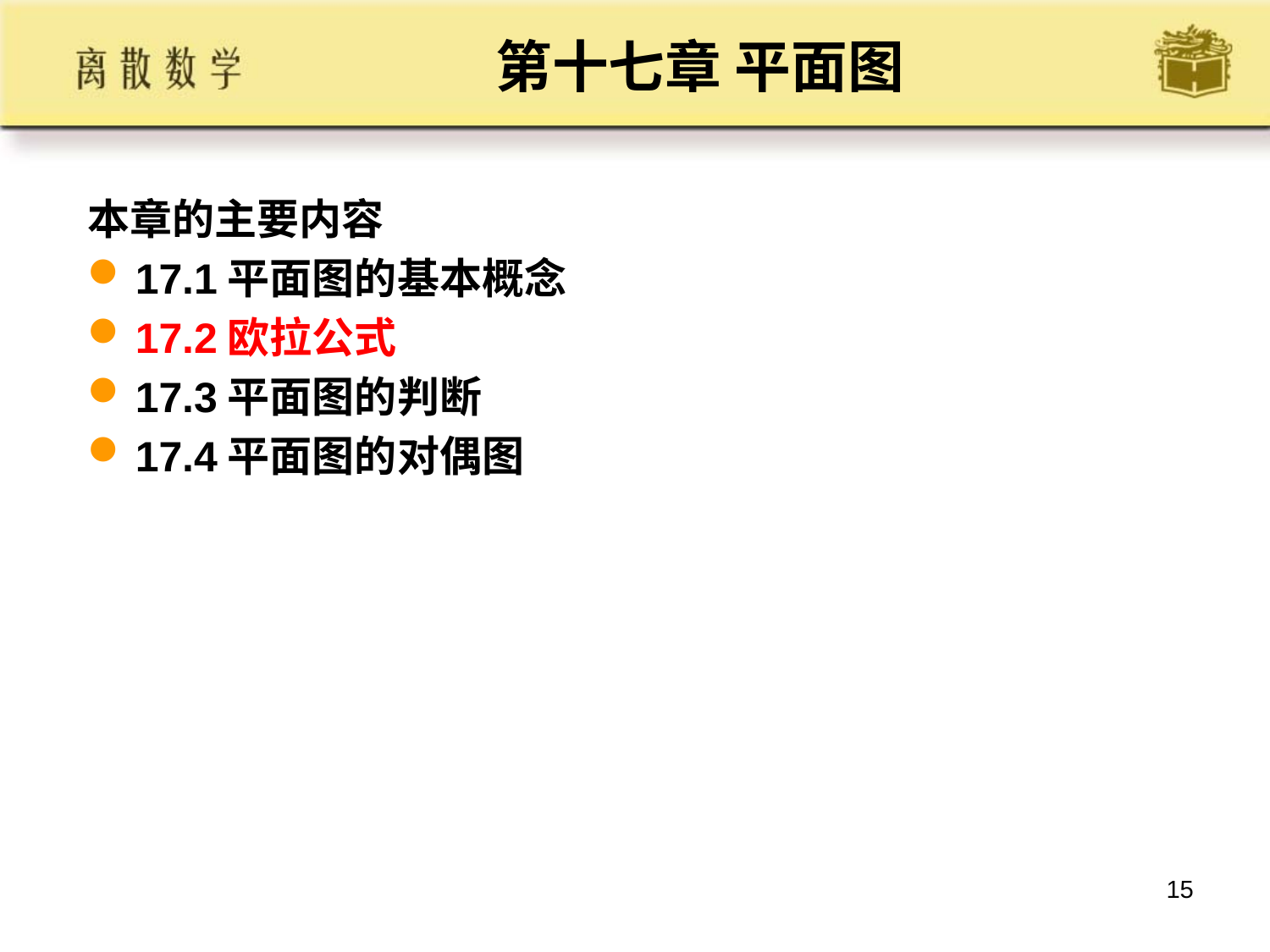

# 第十七章 平面图
本章的主要内容
17.1平面图的基本概念
17.2欧拉公式
17.3平面图的判断
17.4平面图的对偶图
15